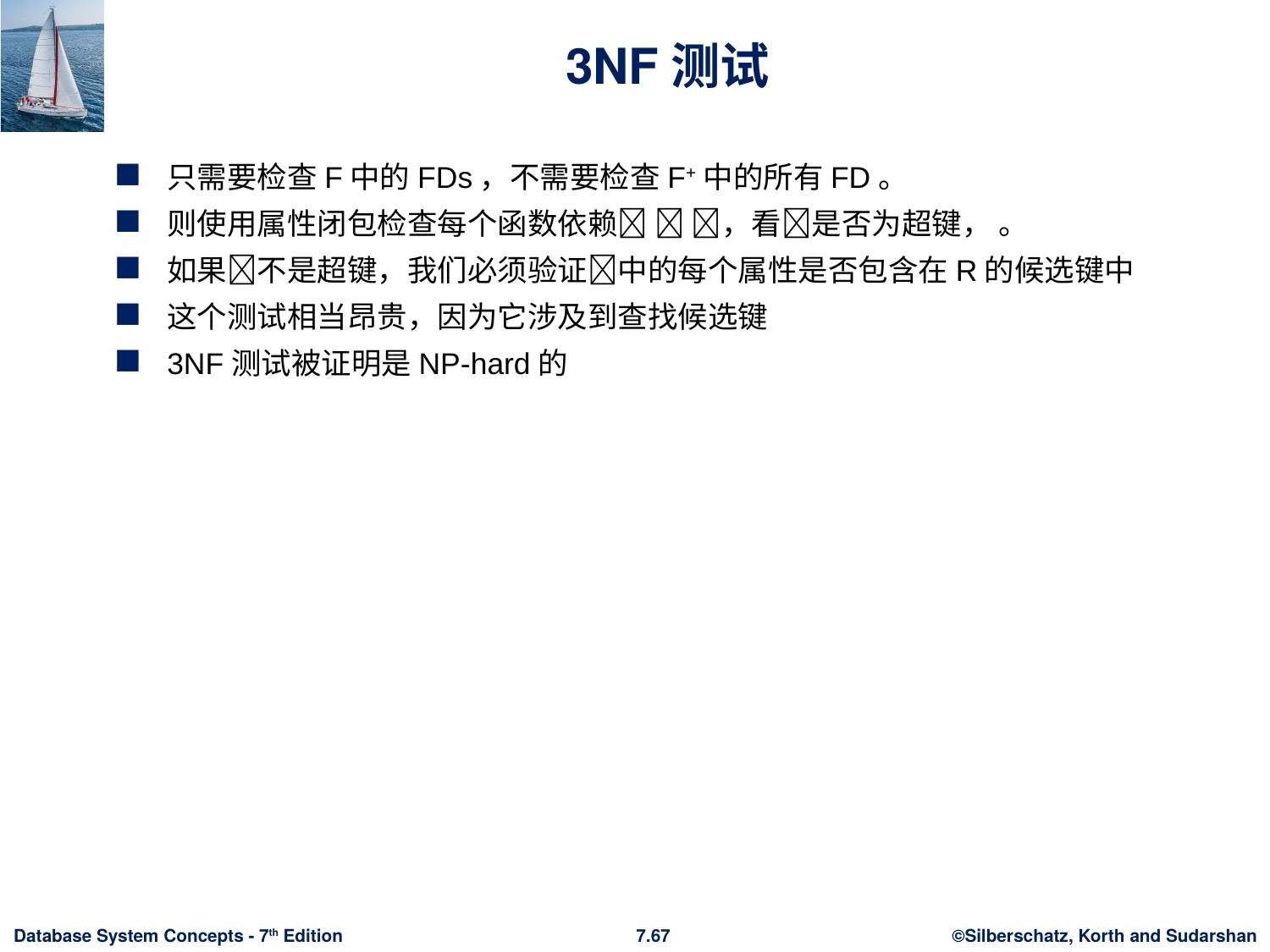

# 3NF测试
只需要检查F中的FDs，不需要检查F+中的所有FD。
则使用属性闭包检查每个函数依赖α → β，看α是否为超键， 。
如果α不是超键，我们必须验证α中的每个属性是否包含在R的候选键中
这个测试相当昂贵，因为它涉及到查找候选键
3NF测试被证明是NP-hard的